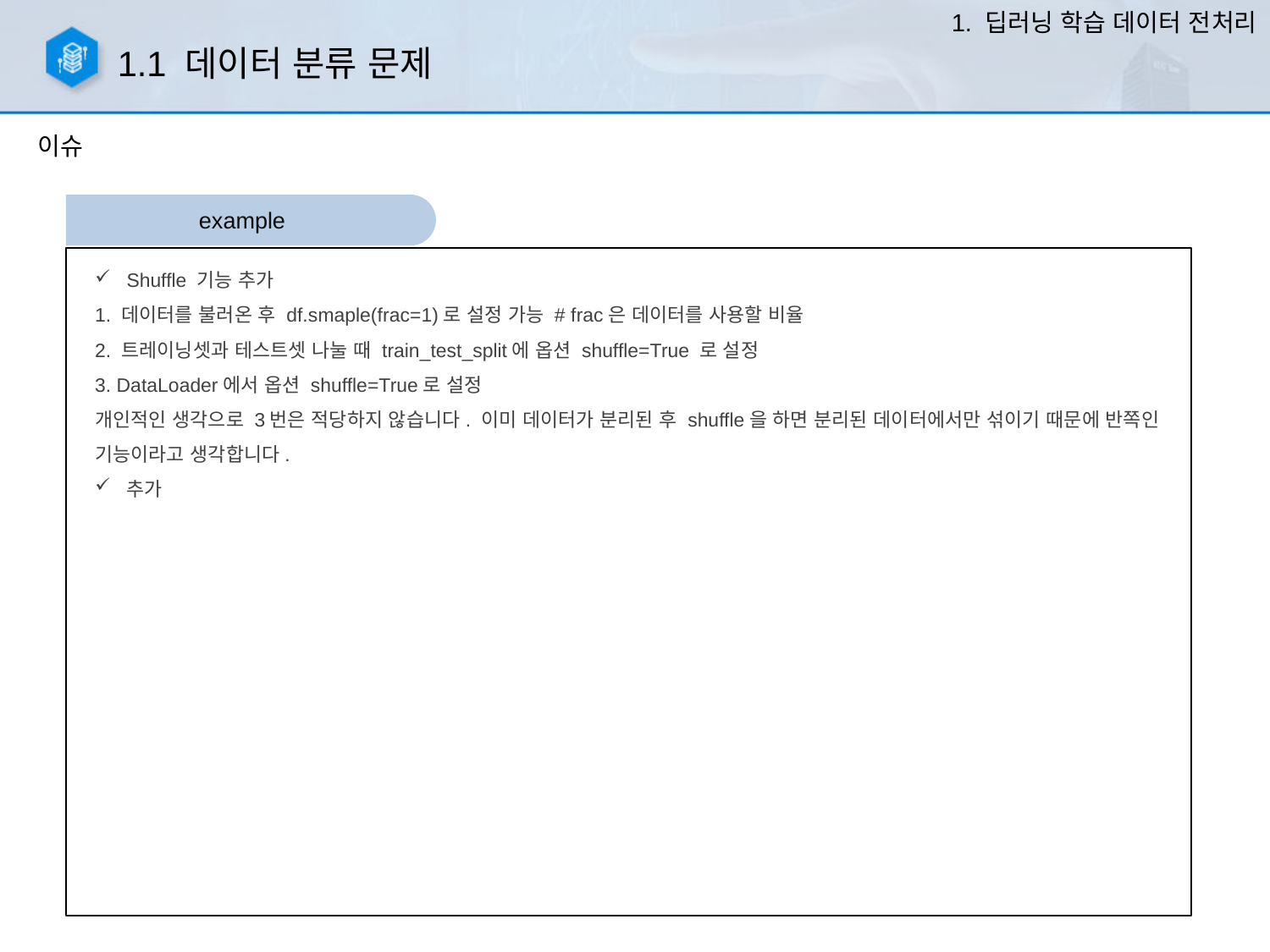

1. 딥러닝 학습 데이터 전처리
1.1 데이터 분류 문제
이슈

example

Shuffle 기능 추가
1. 데이터를 불러온 후 df.smaple(frac=1)로 설정 가능 # frac은 데이터를 사용할 비율
2. 트레이닝셋과 테스트셋 나눌 때 train_test_split에 옵션 shuffle=True 로 설정
3. DataLoader에서 옵션 shuffle=True로 설정
개인적인 생각으로 3번은 적당하지 않습니다. 이미 데이터가 분리된 후 shuffle을 하면 분리된 데이터에서만 섞이기 때문에 반쪽인 기능이라고 생각합니다.
추가